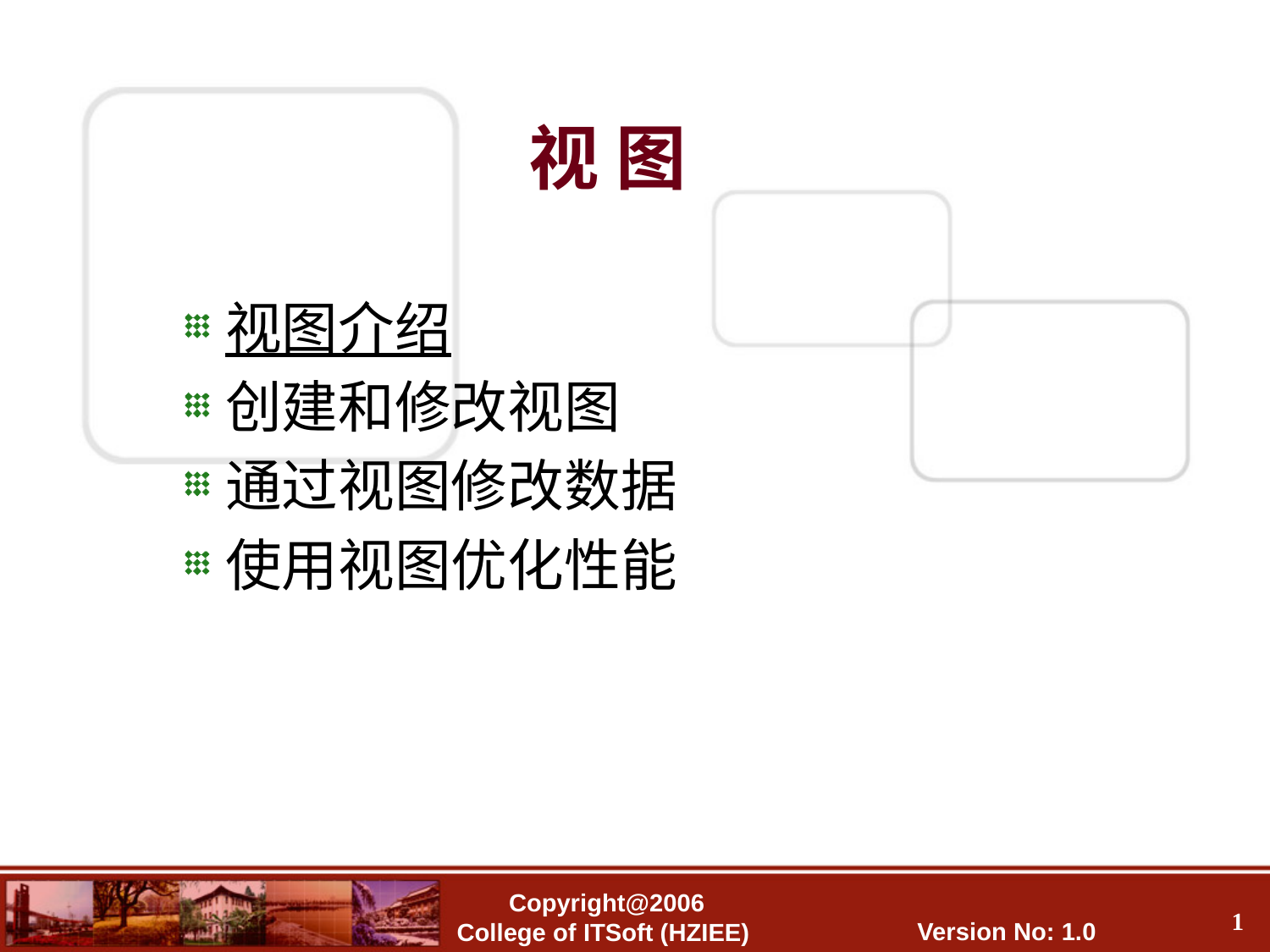

# 视 图
视图介绍
创建和修改视图
通过视图修改数据
使用视图优化性能